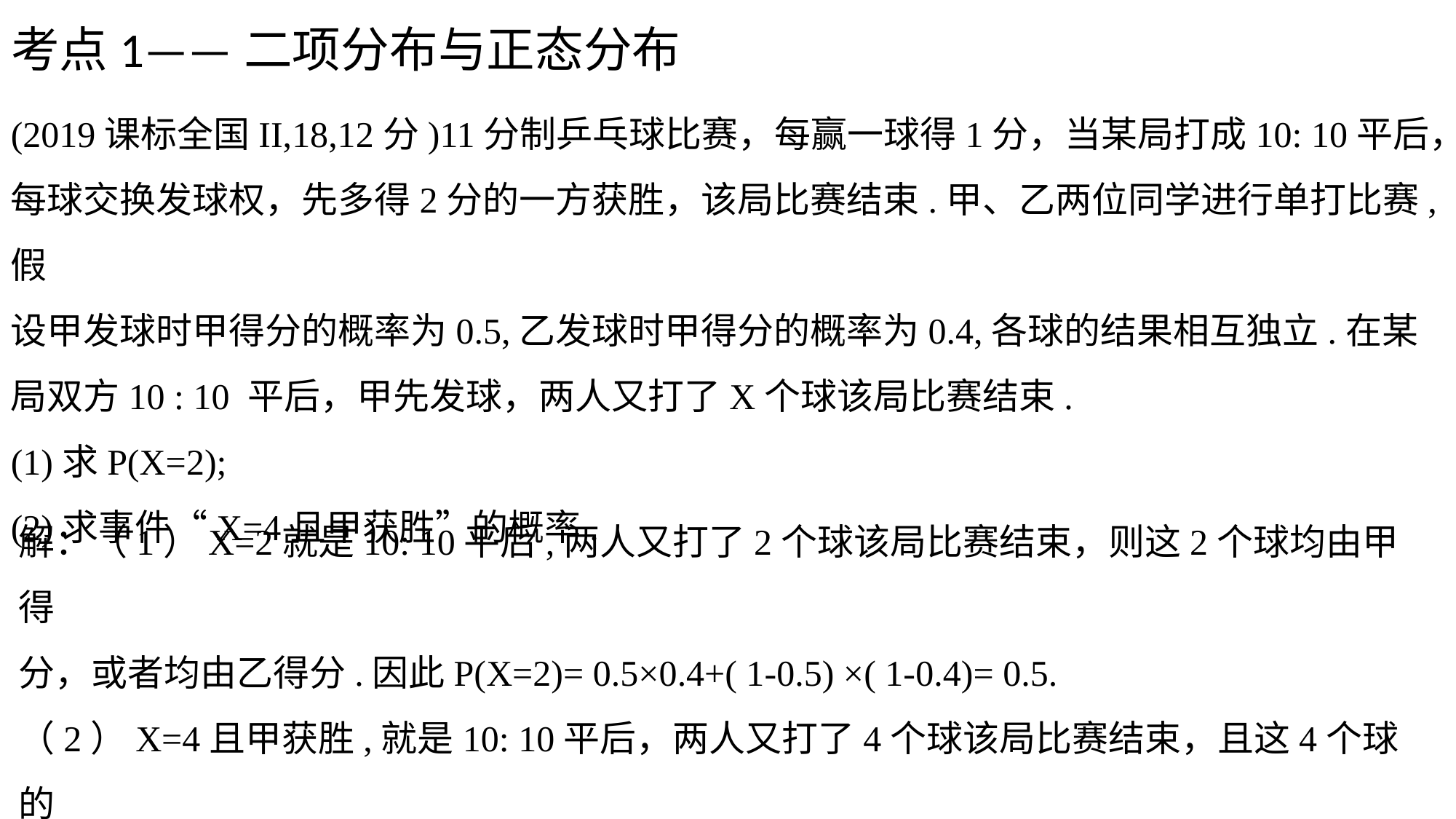

考点1——二项分布与正态分布
(2019课标全国II,18,12分)11分制乒乓球比赛，每赢一球得1分，当某局打成10: 10平后，每球交换发球权，先多得2分的一方获胜，该局比赛结束.甲、乙两位同学进行单打比赛,假
设甲发球时甲得分的概率为0.5,乙发球时甲得分的概率为0.4,各球的结果相互独立.在某局双方10 : 10 平后，甲先发球，两人又打了X个球该局比赛结束.
(1)求P(X=2);
(2)求事件“X=4且甲获胜”的概率.
解：（1）X=2就是10: 10平后,两人又打了2个球该局比赛结束，则这2个球均由甲得
分，或者均由乙得分.因此P(X=2)= 0.5×0.4+( 1-0.5) ×( 1-0.4)= 0.5.
（2）X=4且甲获胜,就是10: 10平后，两人又打了4个球该局比赛结束，且这4个球的
得分情况为:前两球是甲、乙各得1分，后两球均为甲得分.因此所求概率为
[0.5×(1-0.4)+(1-0.5) ×0.4] ×0.5×0.4=0.1.